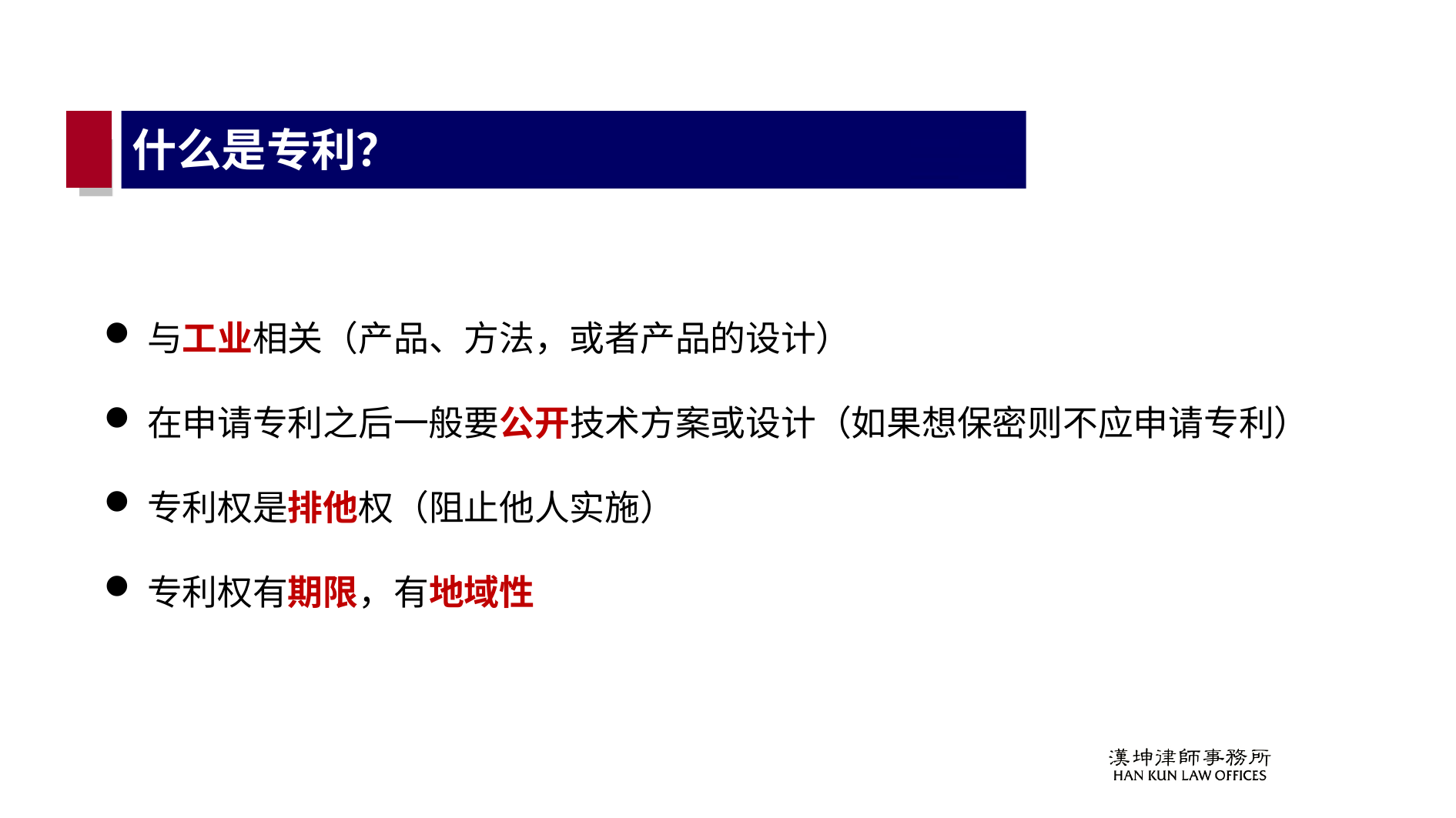

# 什么是专利？
与工业相关（产品、方法，或者产品的设计）
在申请专利之后一般要公开技术方案或设计（如果想保密则不应申请专利）
专利权是排他权（阻止他人实施）
专利权有期限，有地域性